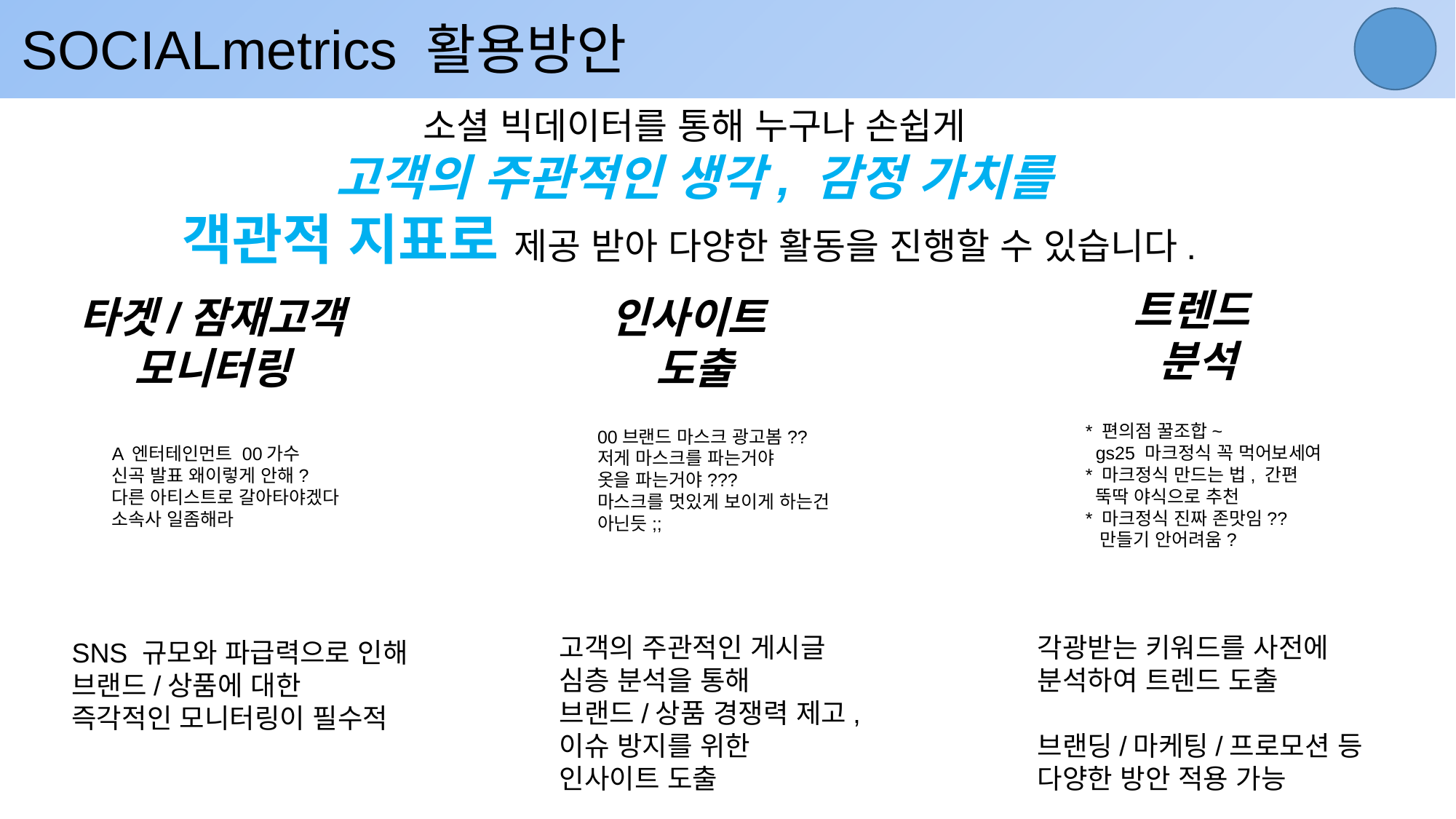

SOCIALmetrics 활용방안
소셜 빅데이터를 통해 누구나 손쉽게
고객의 주관적인 생각, 감정 가치를
객관적 지표로 제공 받아 다양한 활동을 진행할 수 있습니다.
트렌드
분석
인사이트
도출
타겟/잠재고객
모니터링
* 편의점 꿀조합~
  gs25 마크정식 꼭 먹어보세여
* 마크정식 만드는 법, 간편
  뚝딱 야식으로 추천
* 마크정식 진짜 존맛임??
  만들기 안어려움?
00브랜드 마스크 광고봄??
저게 마스크를 파는거야
옷을 파는거야???
마스크를 멋있게 보이게 하는건
아닌듯;;
A 엔터테인먼트 00가수
신곡 발표 왜이렇게 안해?
다른 아티스트로 갈아타야겠다
소속사 일좀해라
고객의 주관적인 게시글
심층 분석을 통해
브랜드/상품 경쟁력 제고,
이슈 방지를 위한
인사이트 도출
각광받는 키워드를 사전에
분석하여 트렌드 도출
브랜딩/마케팅/프로모션 등
다양한 방안 적용 가능
SNS 규모와 파급력으로 인해
브랜드/상품에 대한
즉각적인 모니터링이 필수적